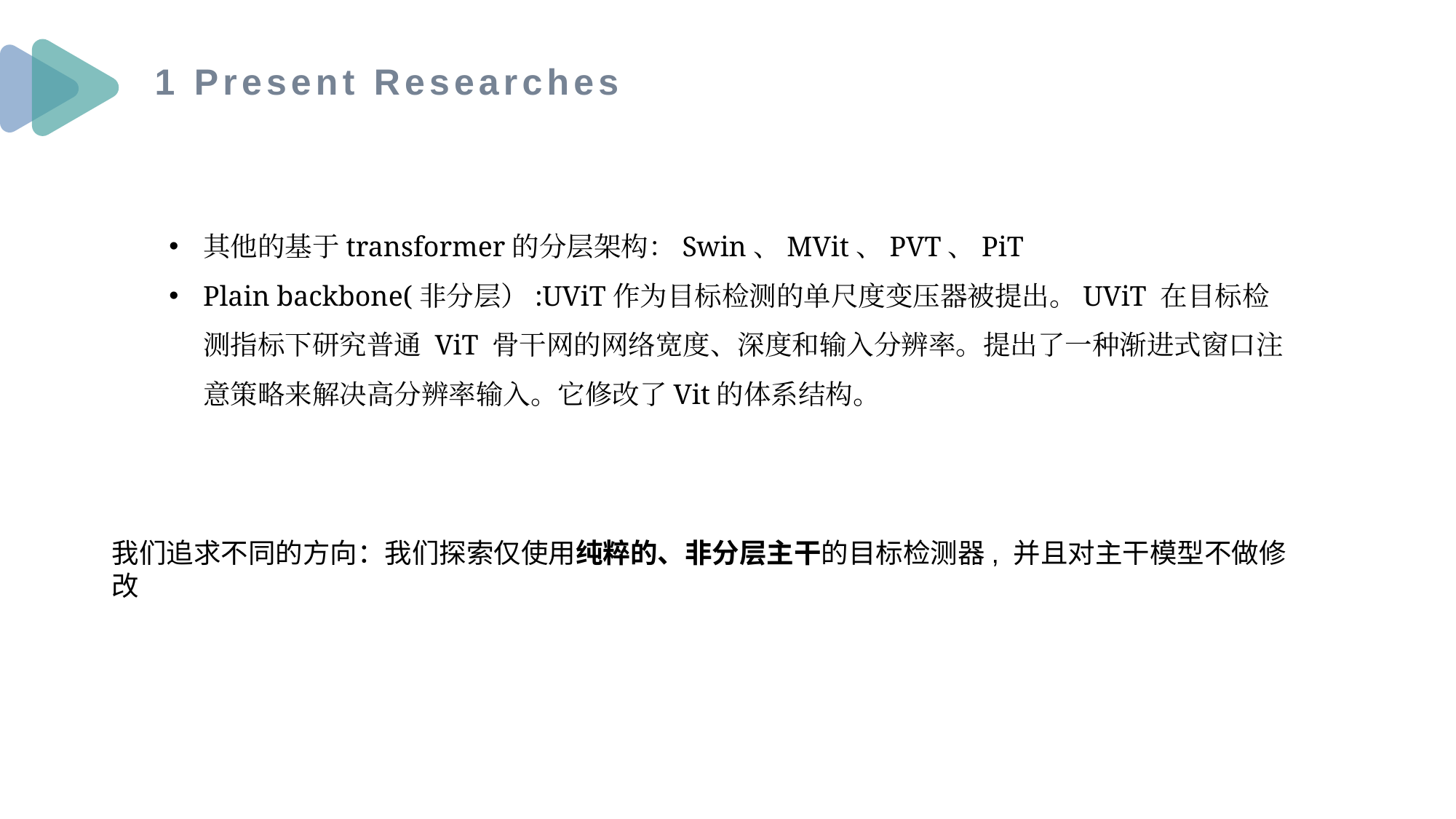

1 Present Researches
其他的基于transformer的分层架构：Swin、MVit、PVT、PiT
Plain backbone(非分层）:UViT作为目标检测的单尺度变压器被提出。UViT 在目标检测指标下研究普通 ViT 骨干网的网络宽度、深度和输入分辨率。提出了一种渐进式窗口注意策略来解决高分辨率输入。它修改了Vit的体系结构。
我们追求不同的方向：我们探索仅使用纯粹的、非分层主干的目标检测器, 并且对主干模型不做修改